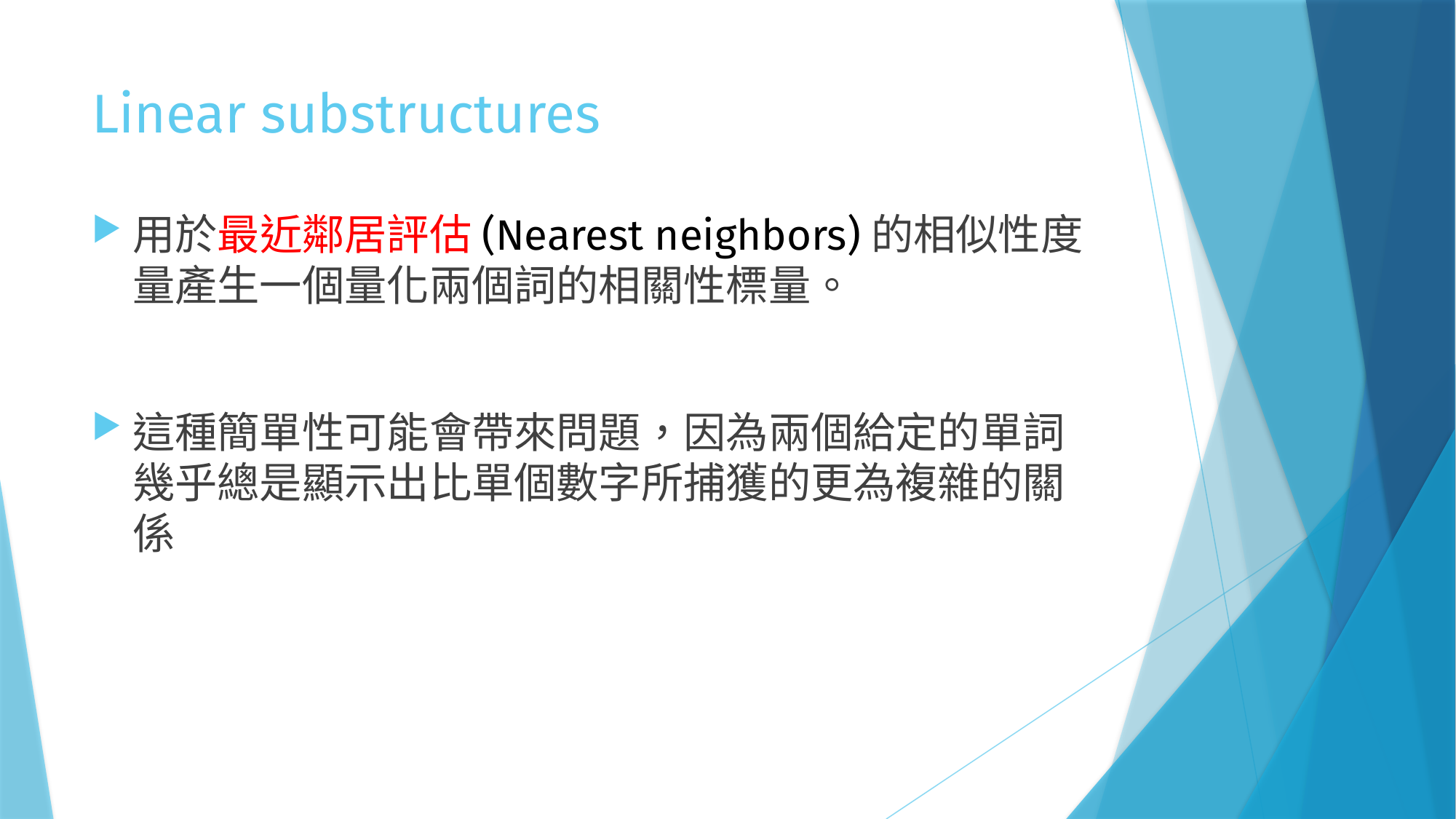

# Linear substructures
用於最近鄰居評估(Nearest neighbors)的相似性度量產生一個量化兩個詞的相關性標量。

這種簡單性可能會帶來問題，因為兩個給定的單詞幾乎總是顯示出比單個數字所捕獲的更為複雜的關係